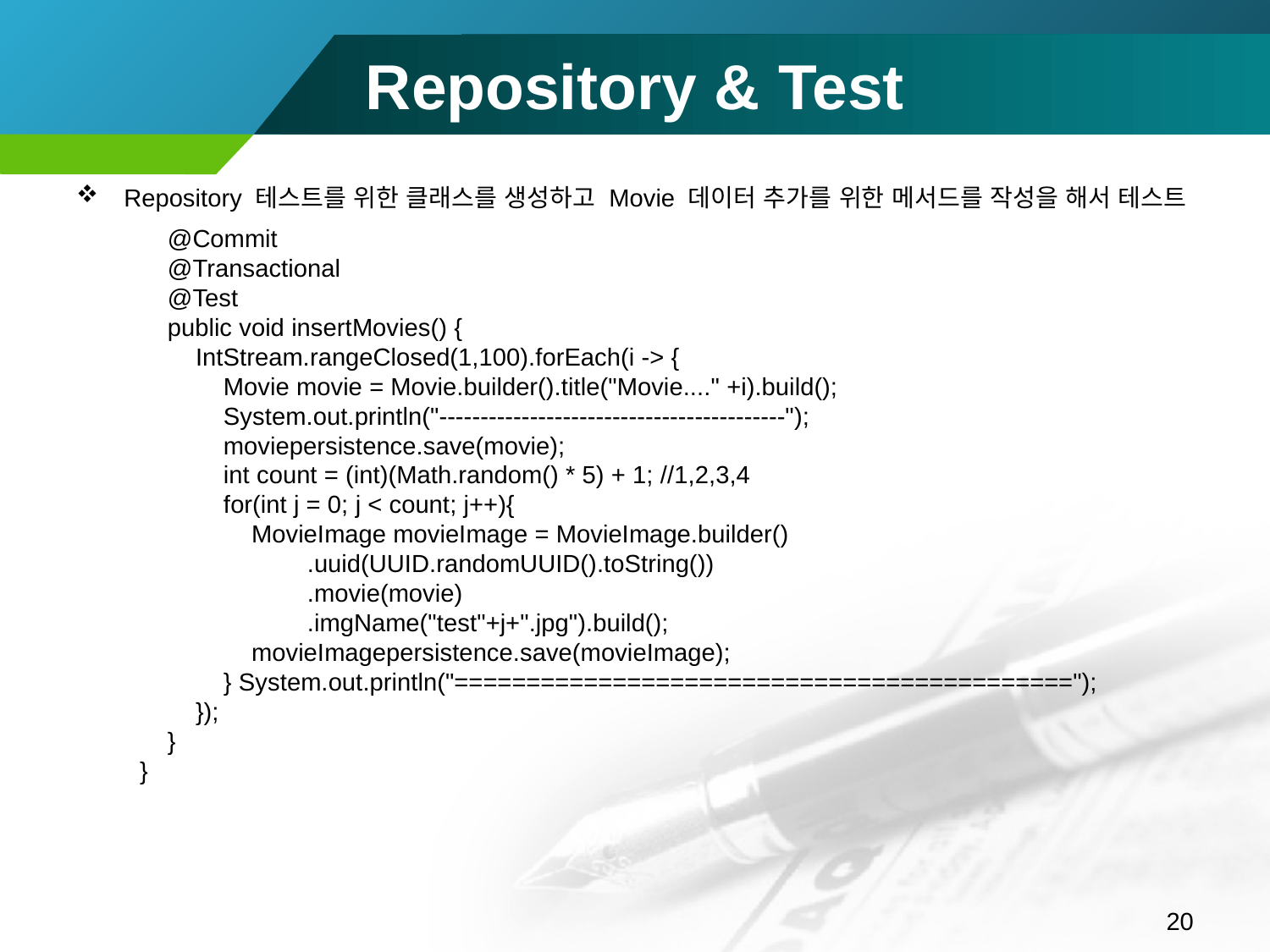

# Repository & Test
Repository 테스트를 위한 클래스를 생성하고 Movie 데이터 추가를 위한 메서드를 작성을 해서 테스트
    @Commit
    @Transactional
    @Test
    public void insertMovies() {
        IntStream.rangeClosed(1,100).forEach(i -> {
            Movie movie = Movie.builder().title("Movie...." +i).build();
            System.out.println("------------------------------------------");
            moviepersistence.save(movie);
            int count = (int)(Math.random() * 5) + 1; //1,2,3,4
            for(int j = 0; j < count; j++){
                MovieImage movieImage = MovieImage.builder()
                        .uuid(UUID.randomUUID().toString())
                        .movie(movie)
                        .imgName("test"+j+".jpg").build();
                movieImagepersistence.save(movieImage);
            } System.out.println("===========================================");
        });
    }
}

20